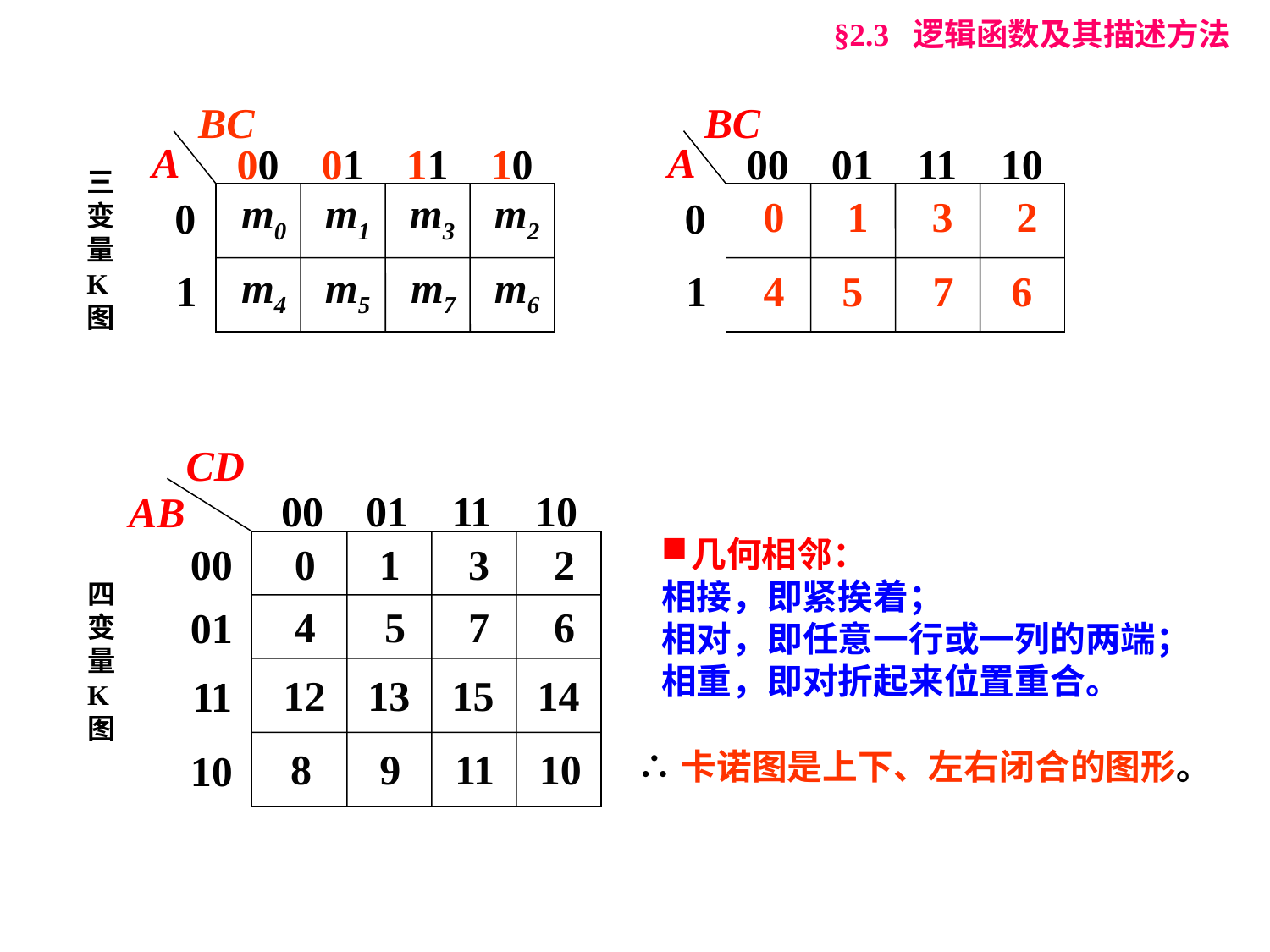

§2.3  逻辑函数及其描述方法
BC
A

00
01
11
10
 m0
 m1
 m3
 m2
0
1
 m4
 m5
 m7
 m6
BC
A

00
01
11
10
 0
 1
 3
 2
0
1
 4
5
 7
6
三变量K图
CD
AB

00
01
11
10
00
0
1
 3
 2
4
 5
 7
 6
01
 12
 13
 15
 14
 11
  8
 9
 11
 10
  10
四变量K图
几何相邻：
相接，即紧挨着；
相对，即任意一行或一列的两端；
相重，即对折起来位置重合。
∴卡诺图是上下、左右闭合的图形。